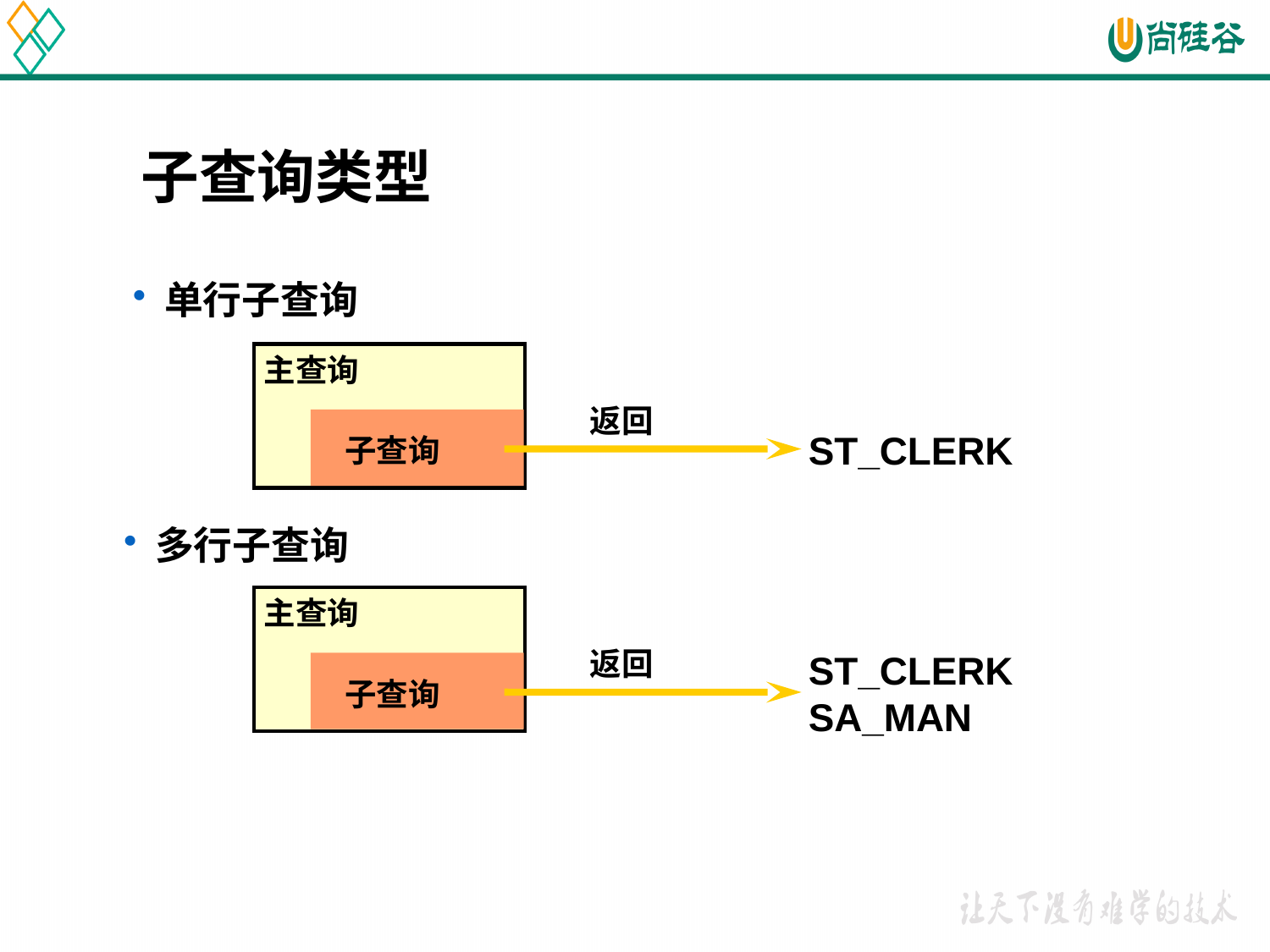

子查询类型
单行子查询
主查询

返回

子查询

ST_CLERK
多行子查询
主查询

返回

子查询

ST_CLERK
SA_MAN